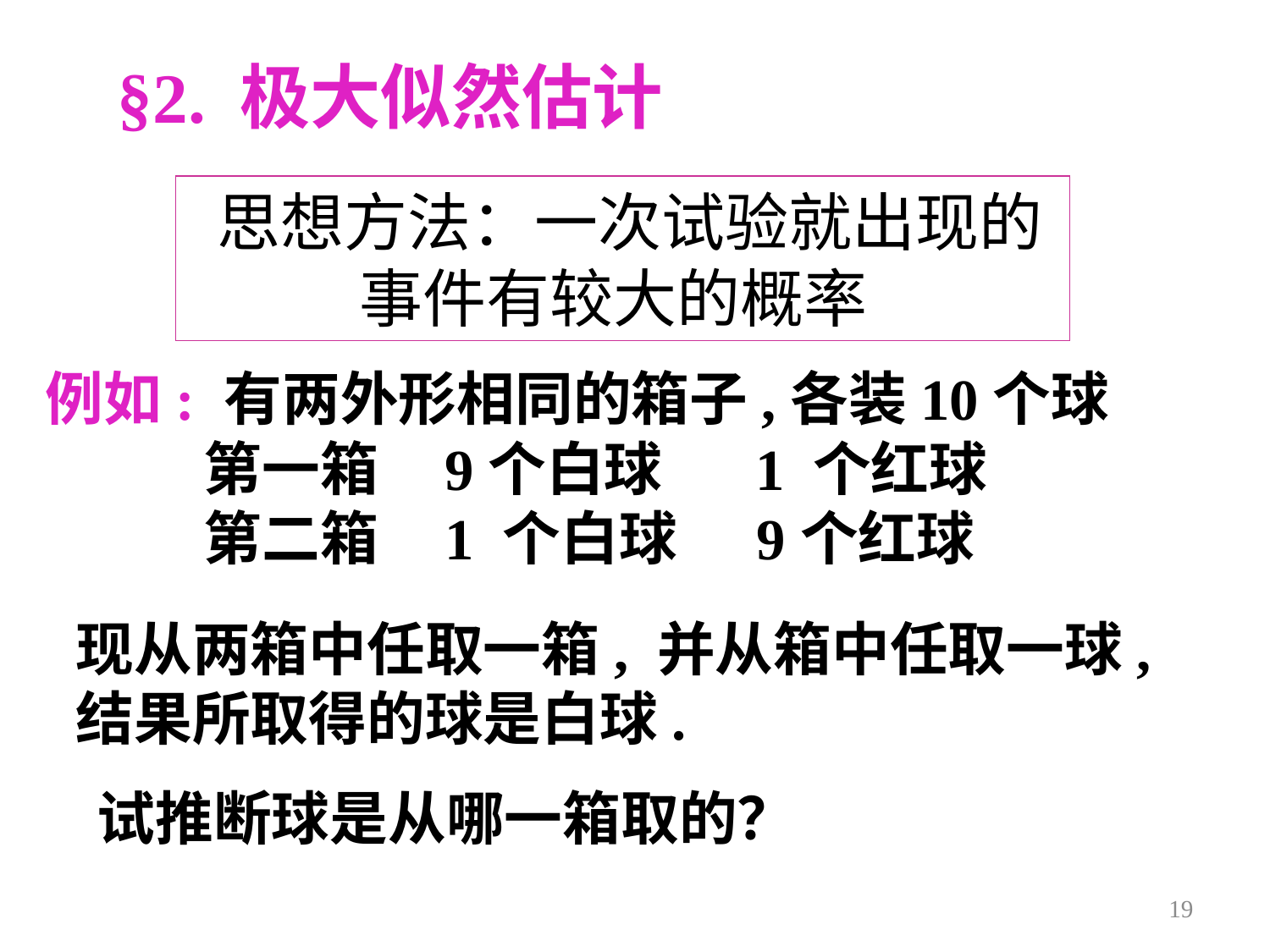

§2. 极大似然估计
 思想方法：一次试验就出现的
           事件有较大的概率
例如: 有两外形相同的箱子,各装10个球
           第一箱    9个白球      1 个红球
           第二箱    1 个白球     9个红球
现从两箱中任取一箱, 并从箱中任取一球,
结果所取得的球是白球.
试推断球是从哪一箱取的？
19